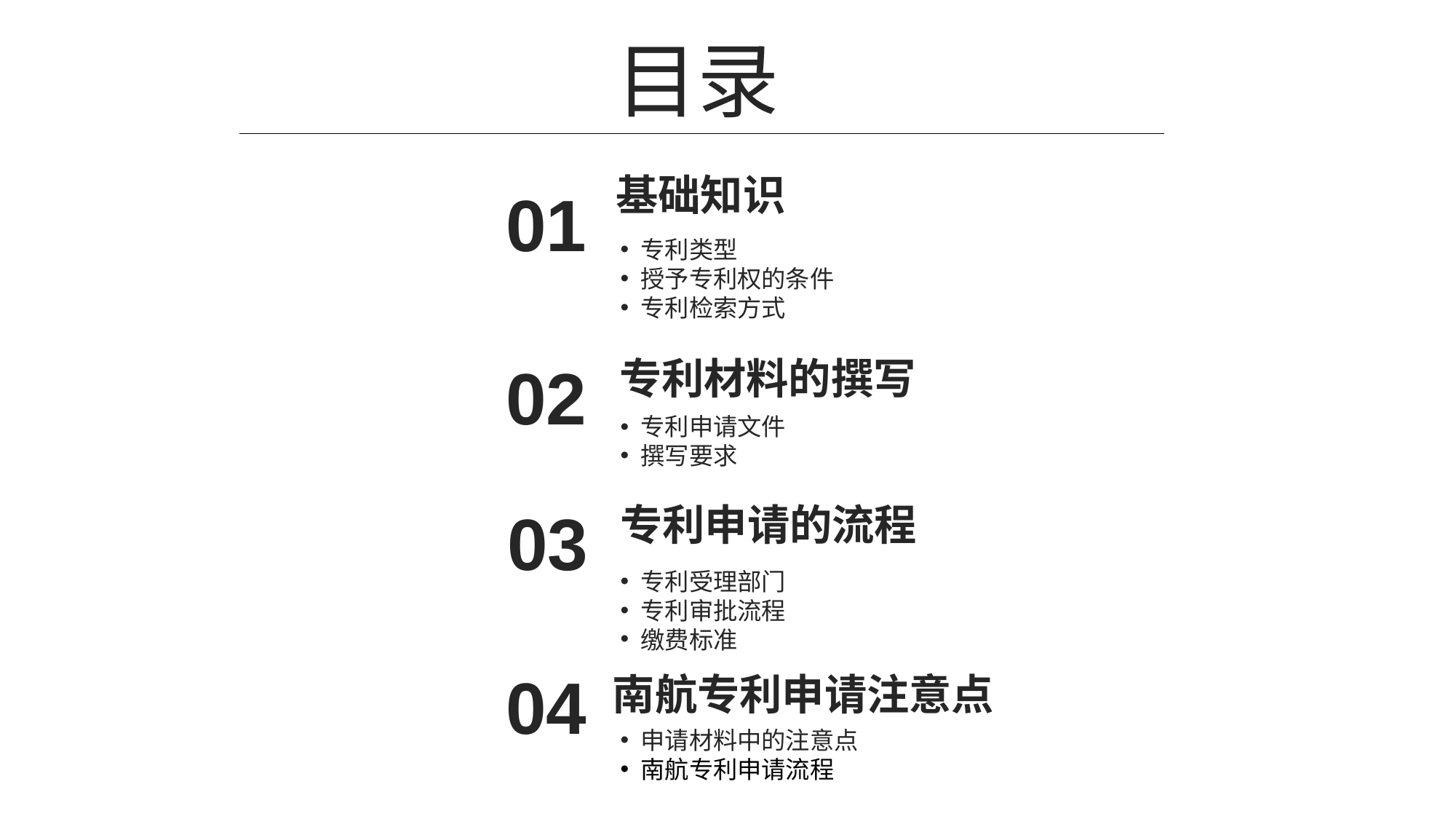

目录
基础知识
专利类型
授予专利权的条件
专利检索方式

01
02
专利材料的撰写
专利申请文件
撰写要求
03
专利申请的流程
专利受理部门
专利审批流程
缴费标准
04
南航专利申请注意点
申请材料中的注意点
南航专利申请流程